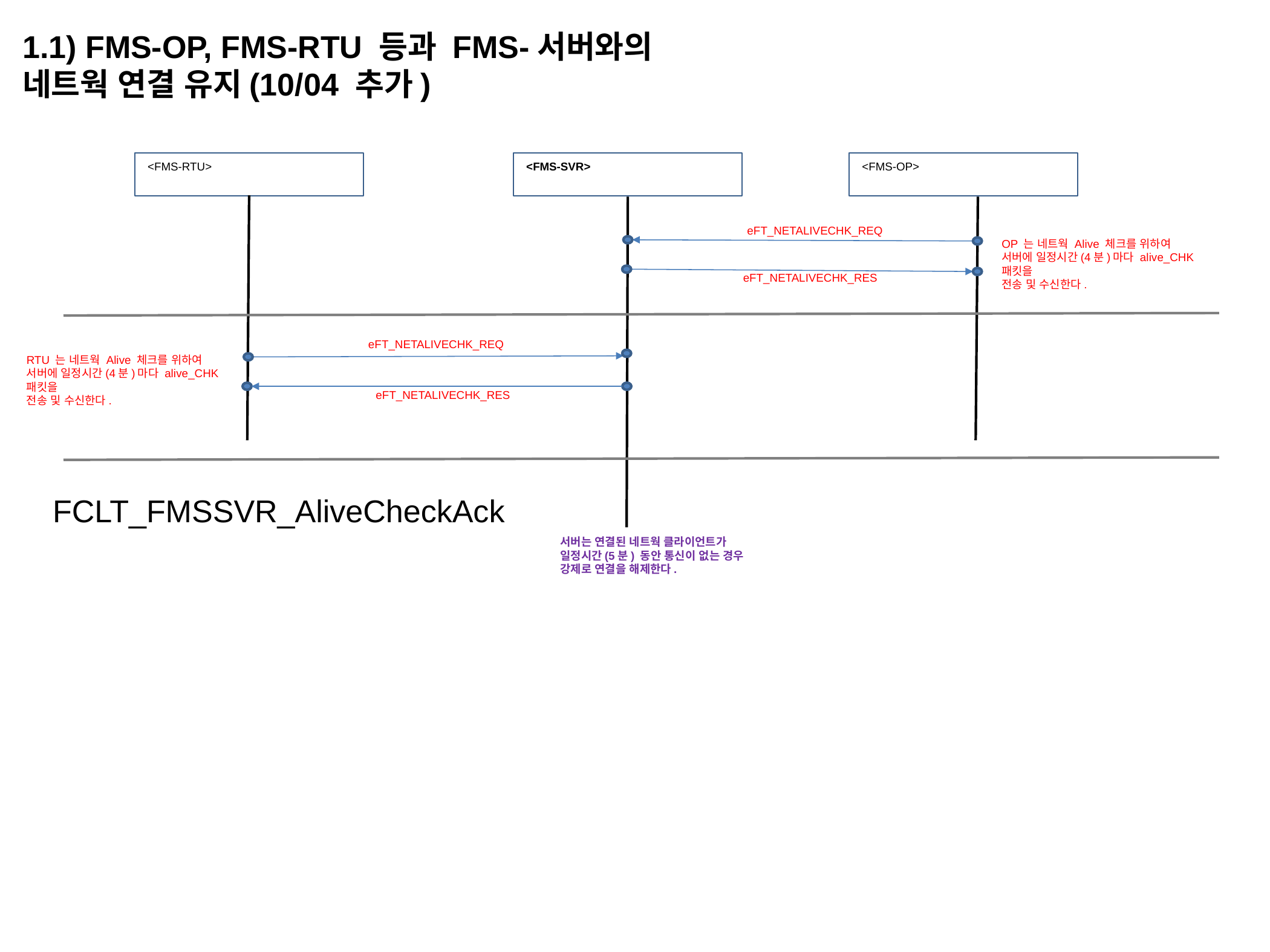

1.1) FMS-OP, FMS-RTU 등과 FMS-서버와의
네트웍 연결 유지(10/04 추가)
<FMS-RTU>
<FMS-OP>
<FMS-SVR>
eFT_NETALIVECHK_REQ
OP 는 네트웍 Alive 체크를 위하여
서버에 일정시간(4분)마다 alive_CHK 패킷을
전송 및 수신한다.

eFT_NETALIVECHK_RES

eFT_NETALIVECHK_REQ
RTU 는 네트웍 Alive 체크를 위하여
서버에 일정시간(4분)마다 alive_CHK 패킷을
전송 및 수신한다.

eFT_NETALIVECHK_RES

FCLT_FMSSVR_AliveCheckAck
서버는 연결된 네트웍 클라이언트가
일정시간(5분) 동안 통신이 없는 경우
강제로 연결을 해제한다.